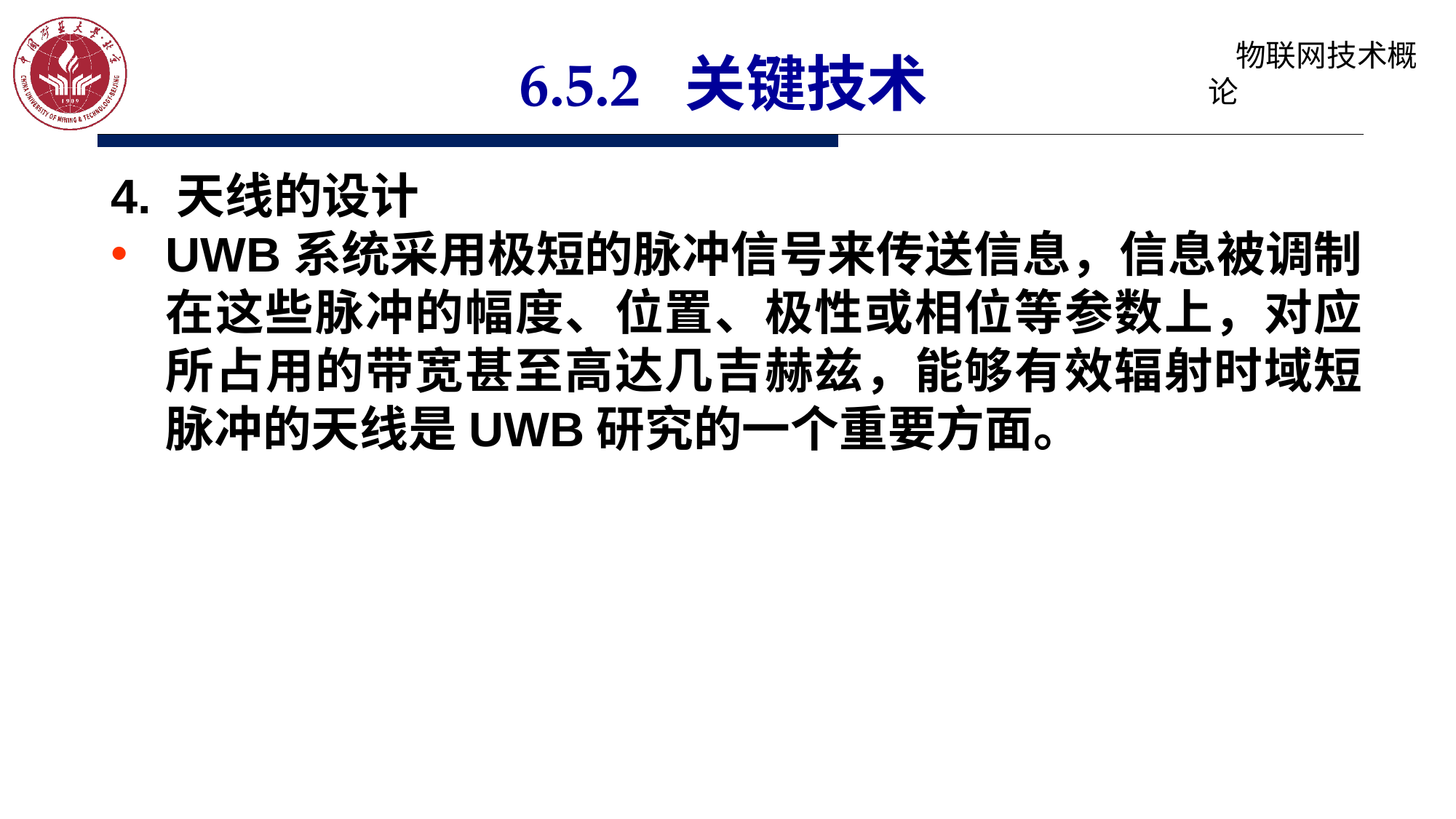

# 6.5.2  关键技术
4. 天线的设计
UWB系统采用极短的脉冲信号来传送信息，信息被调制在这些脉冲的幅度、位置、极性或相位等参数上，对应所占用的带宽甚至高达几吉赫兹，能够有效辐射时域短脉冲的天线是UWB研究的一个重要方面。